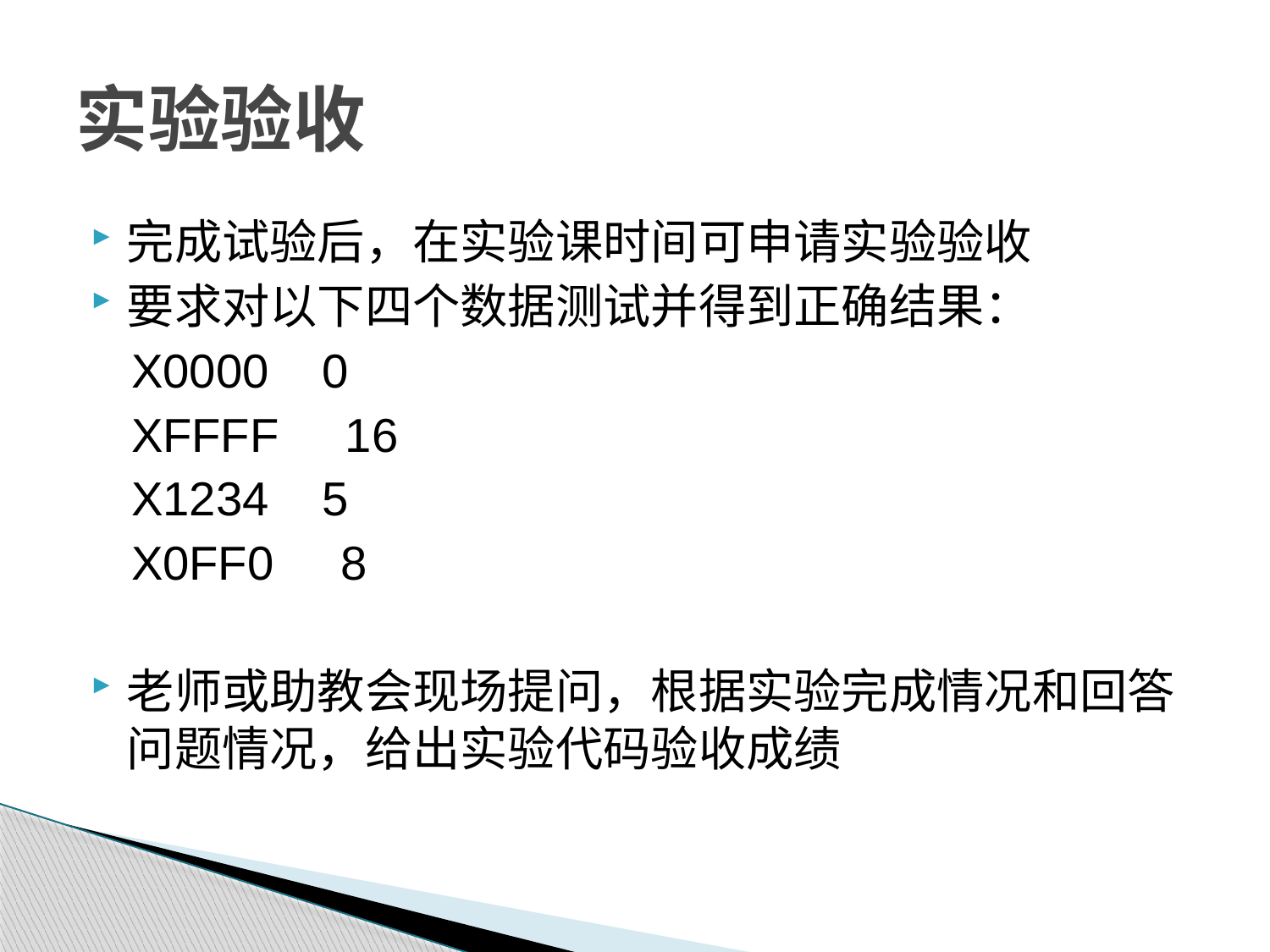

# 实验验收
完成试验后，在实验课时间可申请实验验收
要求对以下四个数据测试并得到正确结果：
   X0000    0
   XFFFF     16
   X1234    5
   X0FF0     8

老师或助教会现场提问，根据实验完成情况和回答问题情况，给出实验代码验收成绩